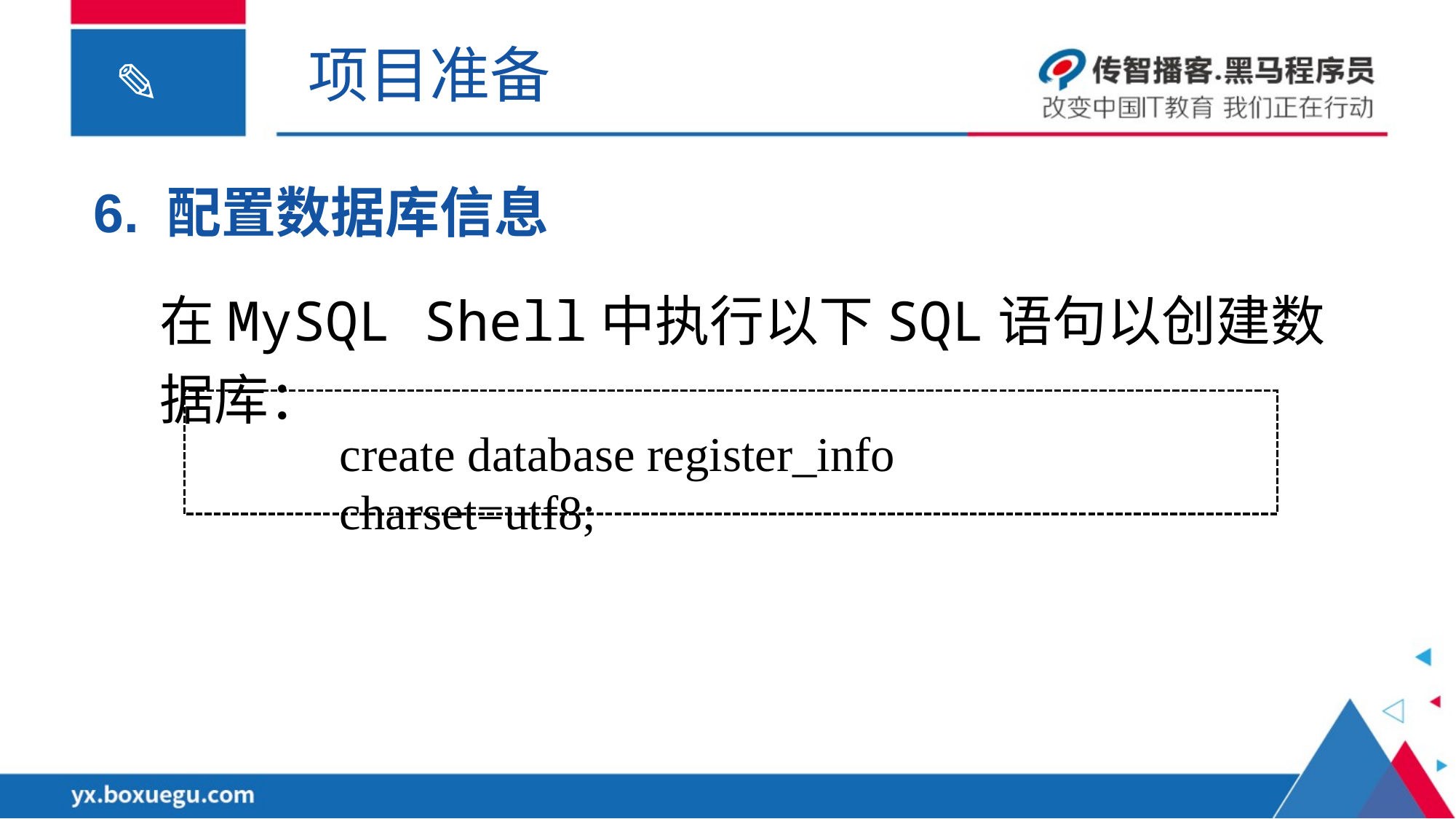

项目准备
6. 配置数据库信息
在MySQL Shell中执行以下SQL语句以创建数据库：

create database register_info charset=utf8;